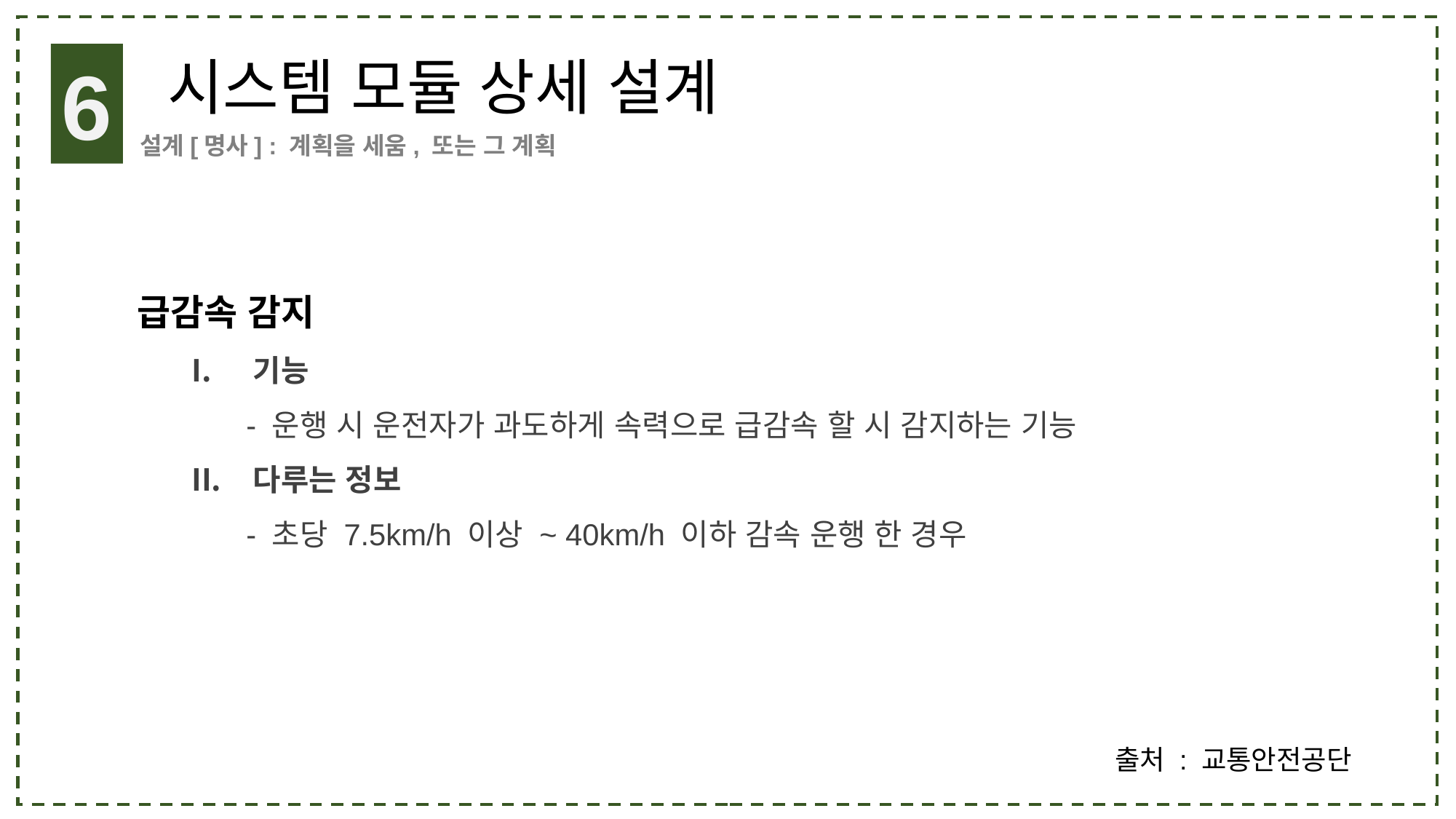

6
시스템 모듈 상세 설계
설계[명사] : 계획을 세움, 또는 그 계획
급감속 감지
기능
- 운행 시 운전자가 과도하게 속력으로 급감속 할 시 감지하는 기능
다루는 정보
- 초당 7.5km/h 이상 ~ 40km/h 이하 감속 운행 한 경우
출처 : 교통안전공단